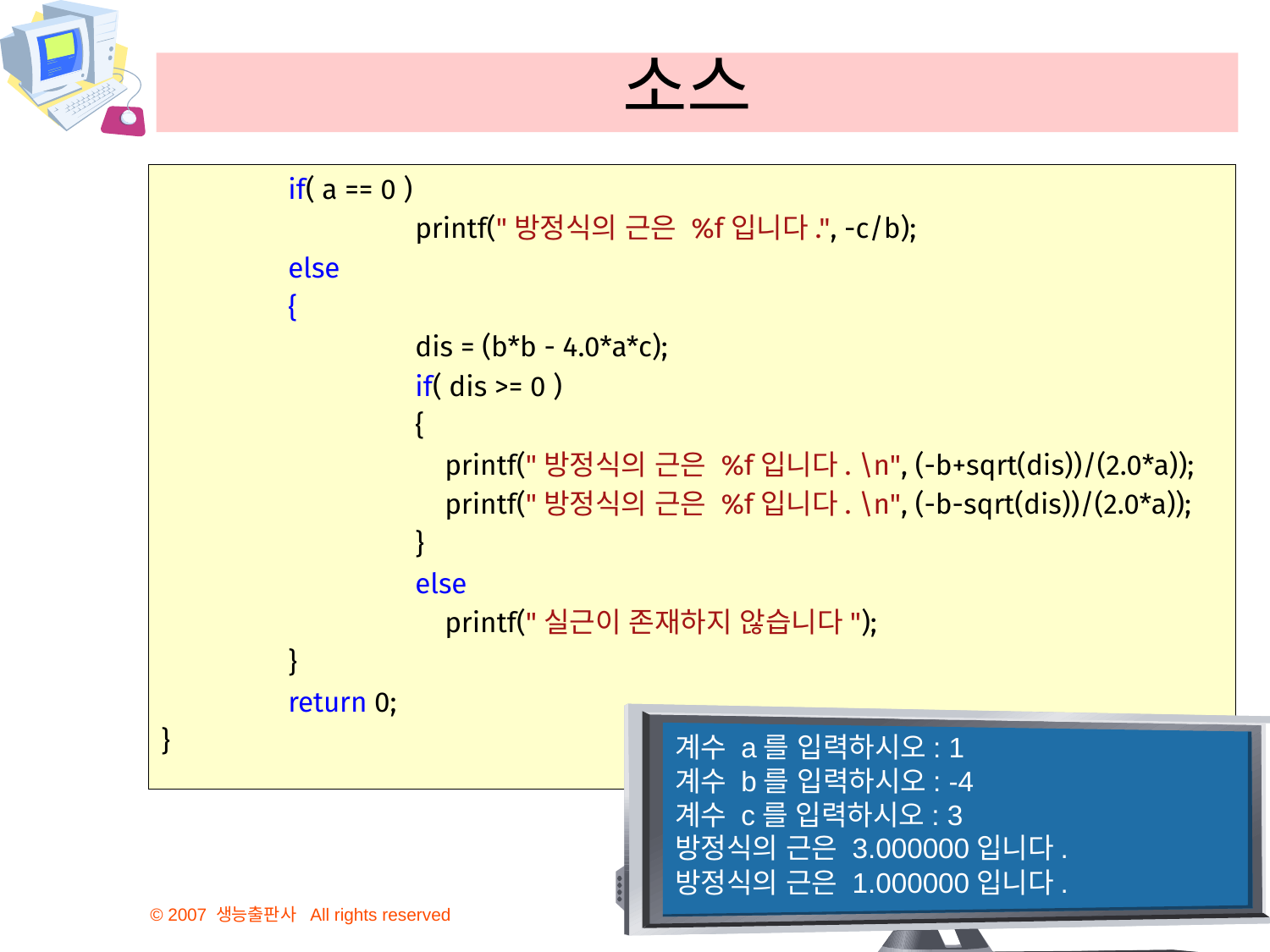

# 소스
	if( a == 0 )
		printf("방정식의 근은 %f입니다.", -c/b);
	else
	{
		dis = (b*b - 4.0*a*c);
		if( dis >= 0 )
		{
		    printf("방정식의 근은 %f입니다. \n", (-b+sqrt(dis))/(2.0*a));
		    printf("방정식의 근은 %f입니다. \n", (-b-sqrt(dis))/(2.0*a));
		}
		else
		    printf("실근이 존재하지 않습니다");
	}
	return 0;
}

계수 a를 입력하시오: 1
계수 b를 입력하시오: -4
계수 c를 입력하시오: 3
방정식의 근은 3.000000입니다.
방정식의 근은 1.000000입니다.